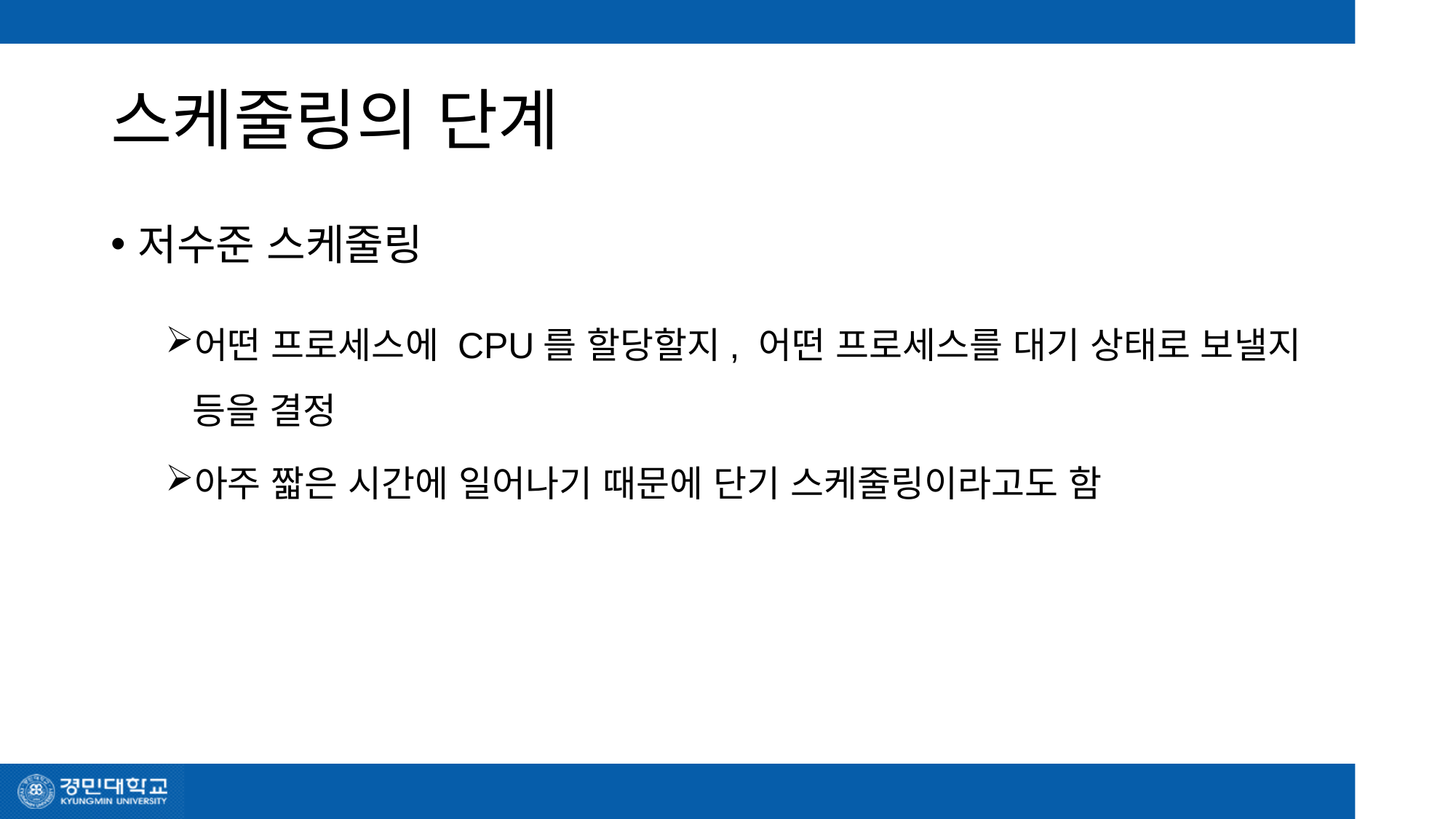

# 스케줄링의 단계
저수준 스케줄링

어떤 프로세스에 CPU를 할당할지, 어떤 프로세스를 대기 상태로 보낼지 등을 결정
아주 짧은 시간에 일어나기 때문에 단기 스케줄링이라고도 함